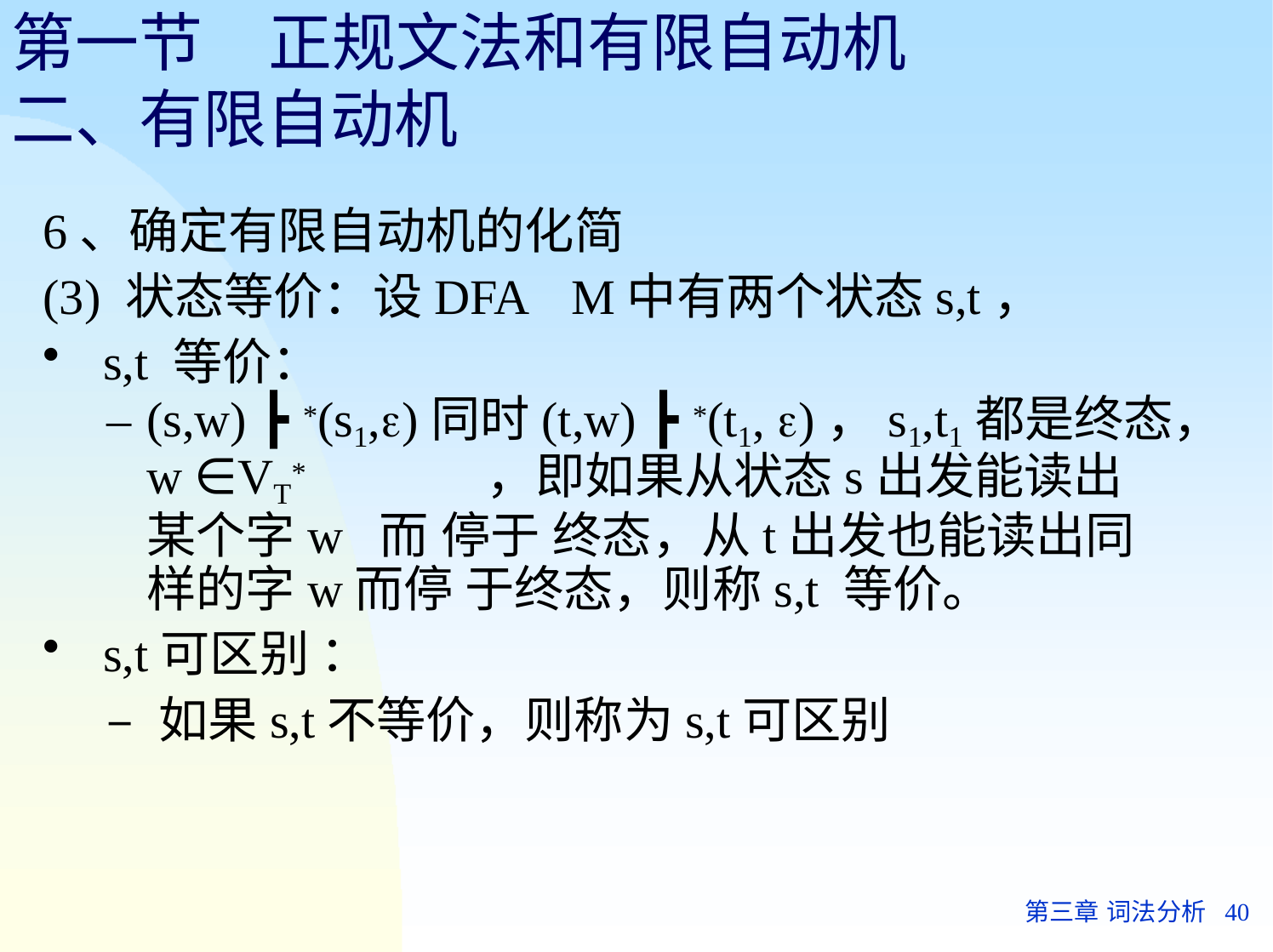

# 第一节	正规文法和有限自动机
二、有限自动机
6、确定有限自动机的化简
(3) 状态等价：设DFA	M中有两个状态s,t，
s,t 等价：
– (s,w) ┣ *(s1,ε)同时(t,w) ┣ *(t1, ε)，s1,t1都是终态，
w ∈VT*	，即如果从状态s出发能读出某个字w  而停于终态，从t出发也能读出同样的字w而停 于终态，则称s,t 等价。
s,t可区别 ：
– 如果s,t不等价，则称为s,t可区别
第三章 词法分析	40